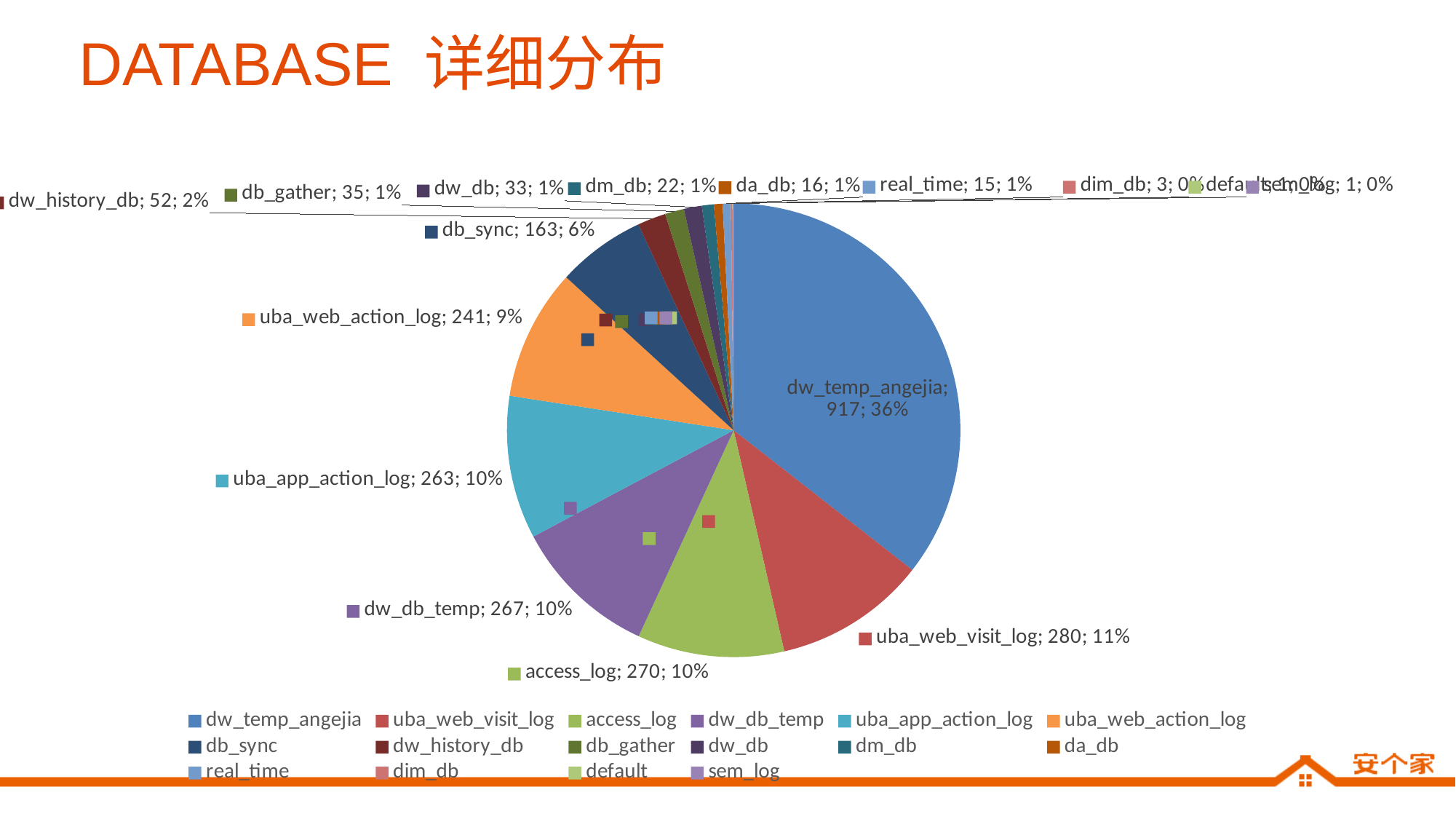

# DATABASE 详细分布

### Chart:

| Category |  |
|---|---|
| dw_temp_angejia | 917.0 |
| uba_web_visit_log | 280.0 |
| access_log | 270.0 |
| dw_db_temp | 267.0 |
| uba_app_action_log | 263.0 |
| uba_web_action_log | 241.0 |
| db_sync | 163.0 |
| dw_history_db | 52.0 |
| db_gather | 35.0 |
| dw_db | 33.0 |
| dm_db | 22.0 |
| da_db | 16.0 |
| real_time | 15.0 |
| dim_db | 3.0 |
| default | 1.0 |
| sem_log | 1.0 |